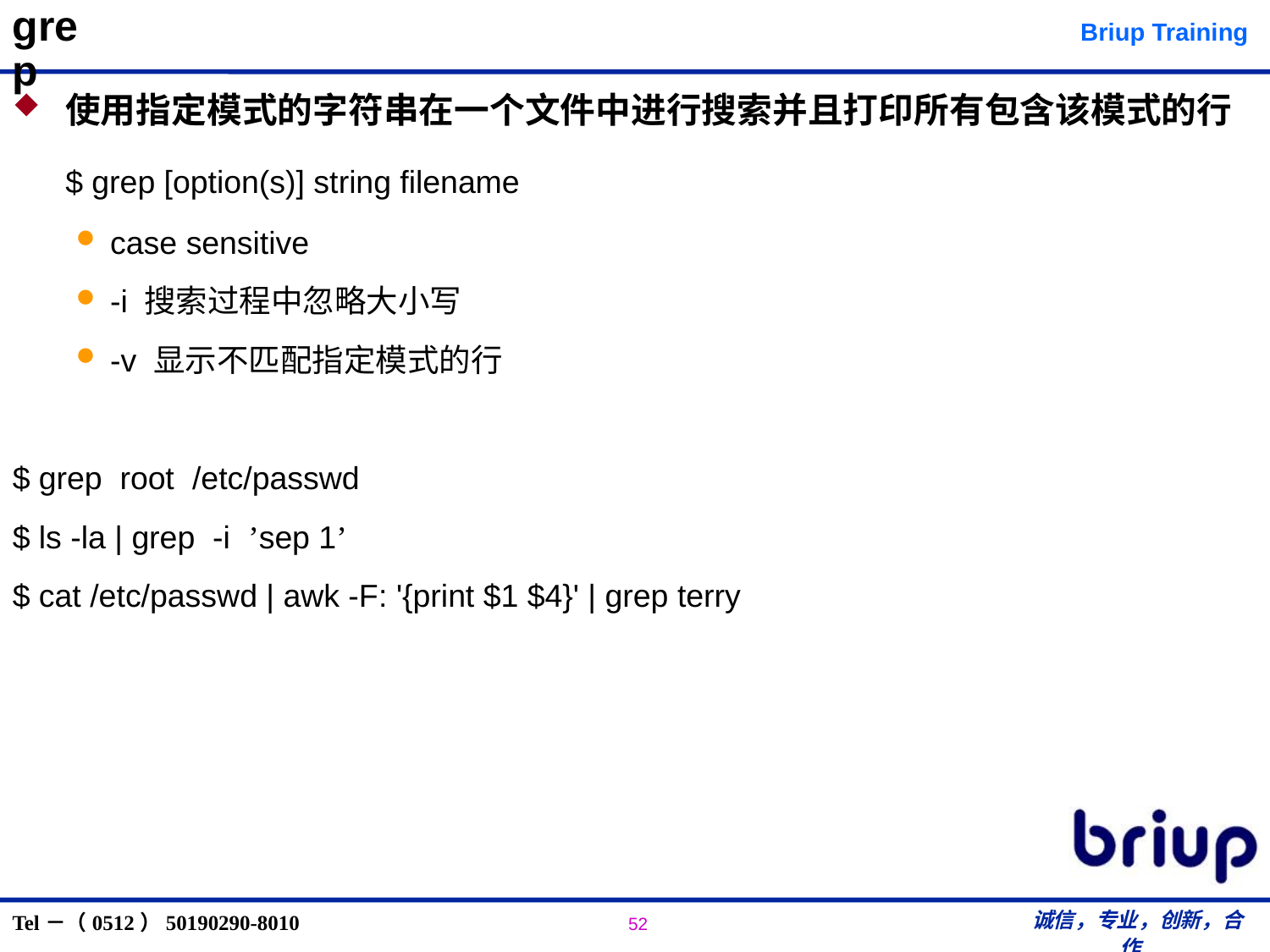

# grep
使用指定模式的字符串在一个文件中进行搜索并且打印所有包含该模式的行
	$ grep [option(s)] string filename
 case sensitive
 -i 搜索过程中忽略大小写
 -v 显示不匹配指定模式的行

$ grep  root  /etc/passwd
$ ls -la | grep  -i  ’sep 1’
$ cat /etc/passwd | awk -F: '{print $1 $4}' | grep terry